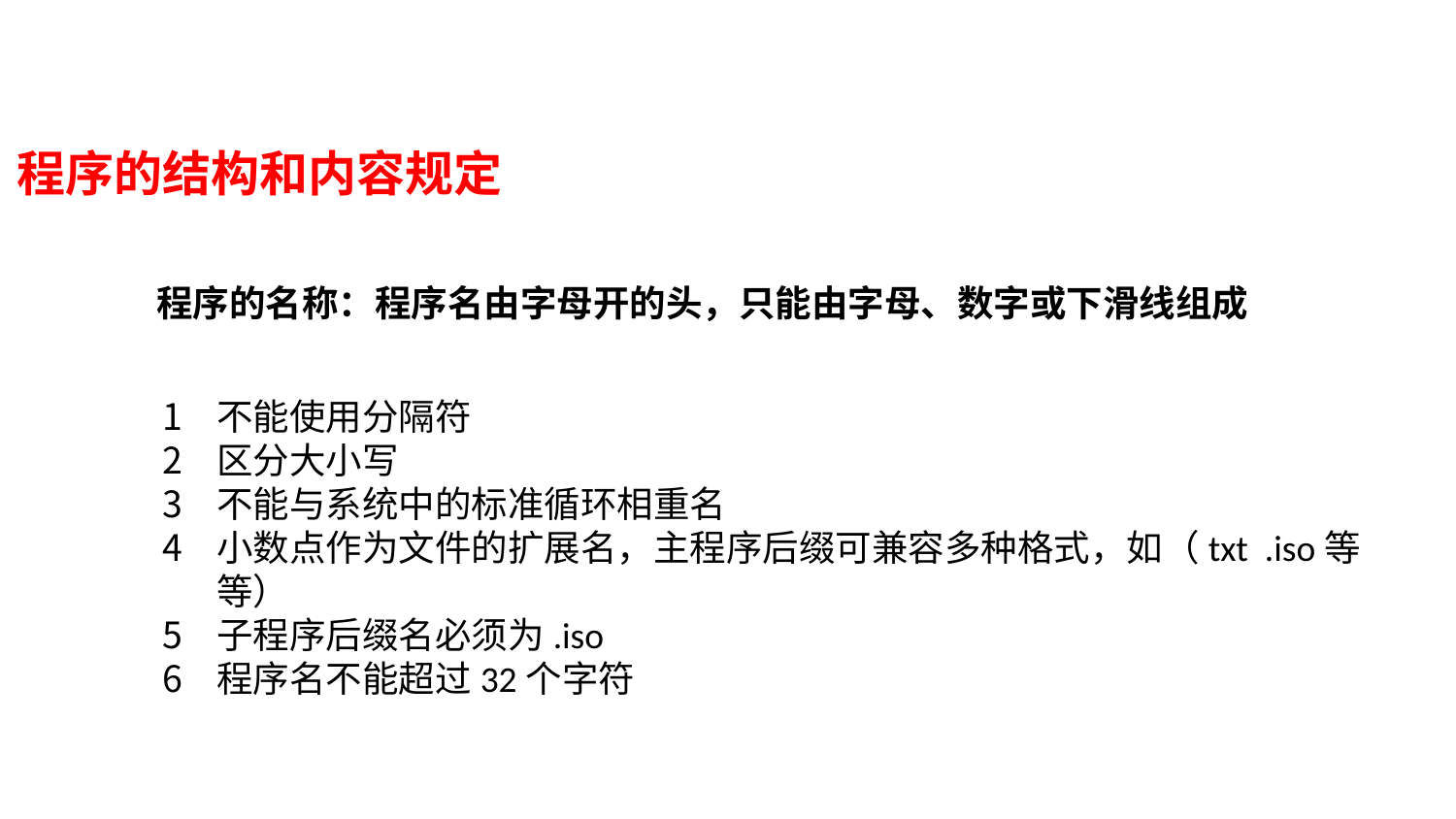

程序的结构和内容规定
程序的名称：程序名由字母开的头，只能由字母、数字或下滑线组成

不能使用分隔符
区分大小写
不能与系统中的标准循环相重名
小数点作为文件的扩展名，主程序后缀可兼容多种格式，如（txt  .iso等等）
子程序后缀名必须为.iso
程序名不能超过32个字符